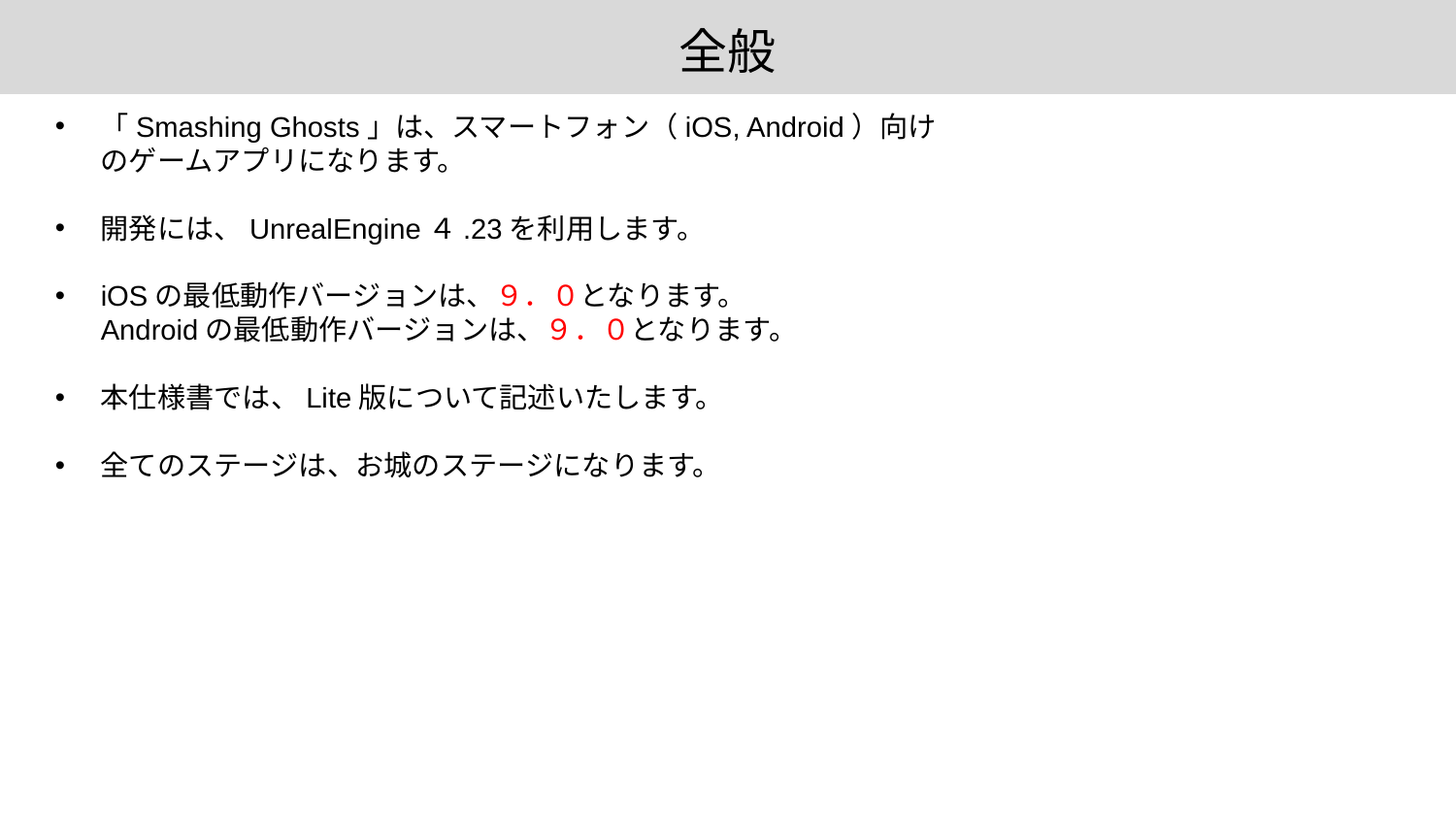

# 全般
「Smashing Ghosts」は、スマートフォン（iOS, Android）向け
のゲームアプリになります。

開発には、UnrealEngine４.23を利用します。

iOSの最低動作バージョンは、９．０となります。
Androidの最低動作バージョンは、９．０となります。

本仕様書では、Lite版について記述いたします。

全てのステージは、お城のステージになります。